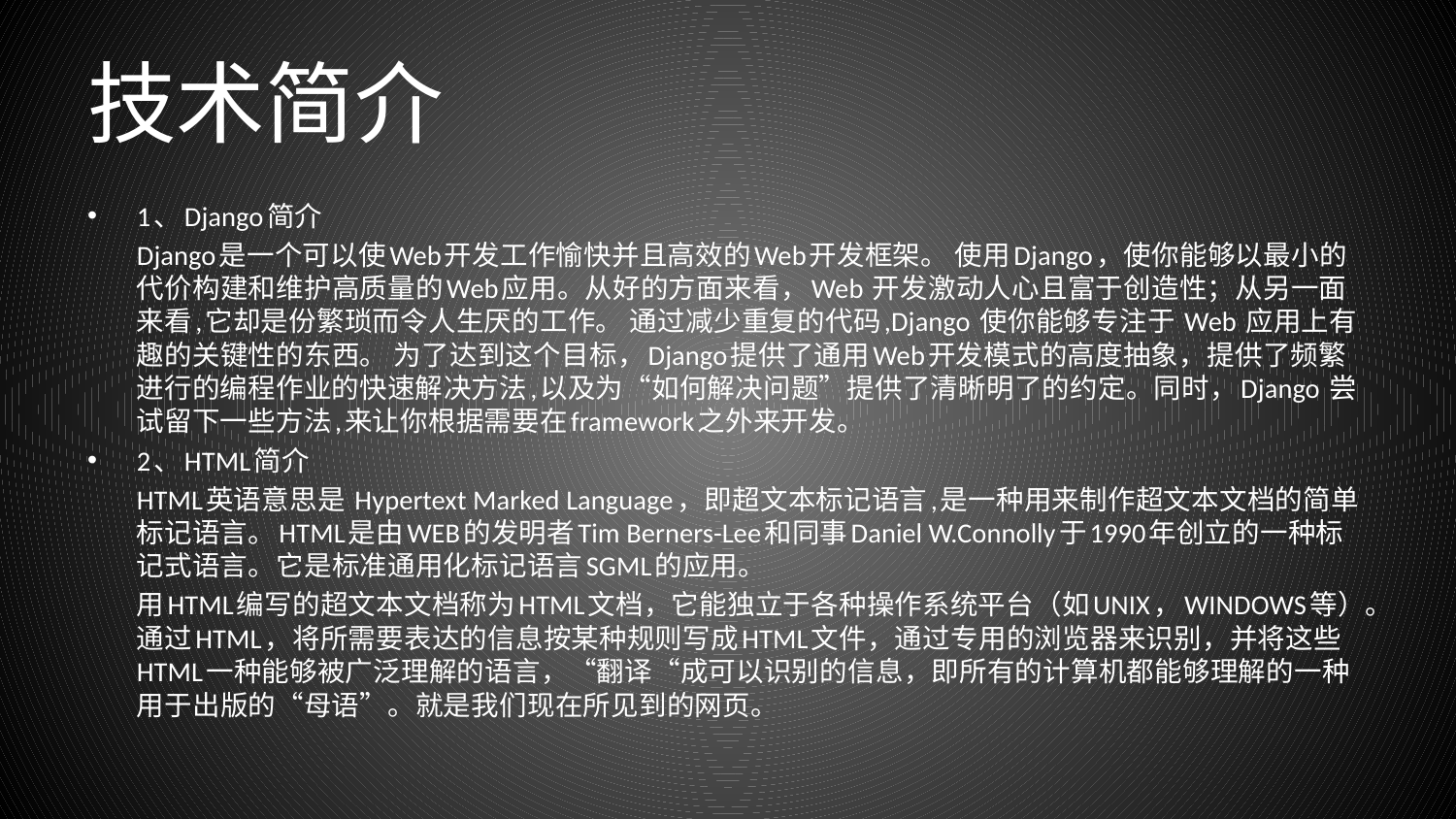

# 技术简介
1、Django简介
		Django是一个可以使Web开发工作愉快并且高效的Web开发框架。 使用Django，使你能够以最小的代价构建和维护高质量的Web应用。从好的方面来看，Web 开发激动人心且富于创造性；从另一面来看,它却是份繁琐而令人生厌的工作。 通过减少重复的代码,Django 使你能够专注于 Web 应用上有趣的关键性的东西。 为了达到这个目标，Django提供了通用Web开发模式的高度抽象，提供了频繁进行的编程作业的快速解决方法,以及为“如何解决问题”提供了清晰明了的约定。同时，Django 尝试留下一些方法,来让你根据需要在framework之外来开发。
2、HTML简介
		HTML英语意思是 Hypertext Marked Language，即超文本标记语言,是一种用来制作超文本文档的简单标记语言。HTML是由WEB的发明者Tim Berners-Lee和同事Daniel W.Connolly于1990年创立的一种标记式语言。它是标准通用化标记语言SGML的应用。
		用HTML编写的超文本文档称为HTML文档，它能独立于各种操作系统平台（如UNIX，WINDOWS等）。通过HTML，将所需要表达的信息按某种规则写成HTML文件，通过专用的浏览器来识别，并将这些HTML一种能够被广泛理解的语言，“翻译“成可以识别的信息，即所有的计算机都能够理解的一种用于出版的“母语”。就是我们现在所见到的网页。